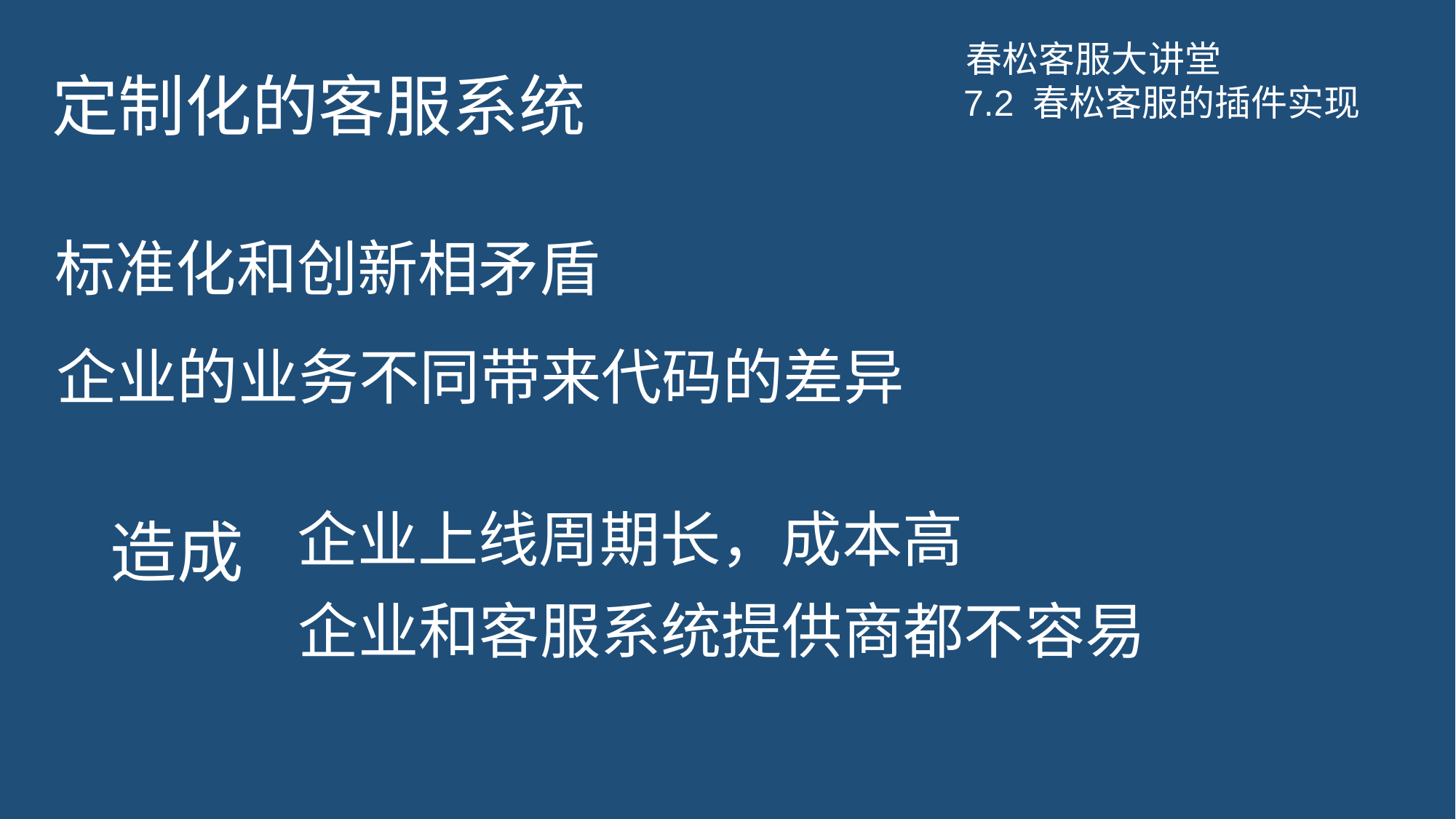

# 定制化的客服系统
春松客服大讲堂
7.2 春松客服的插件实现
标准化和创新相矛盾
企业的业务不同带来代码的差异
企业上线周期长，成本高
造成
企业和客服系统提供商都不容易